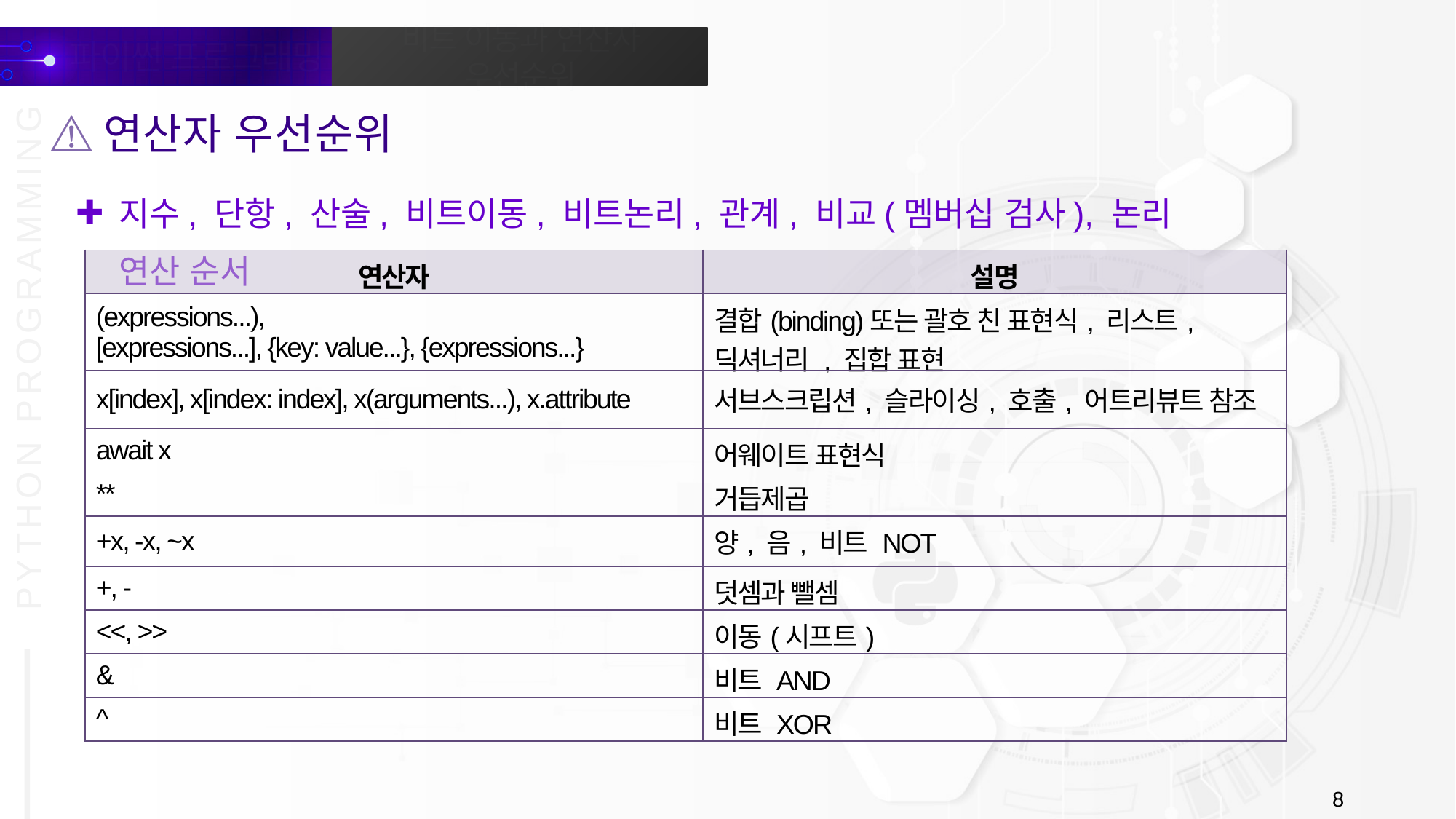

연산자 우선순위
지수, 단항, 산술, 비트이동, 비트논리, 관계, 비교(멤버십 검사), 논리 연산 순서
| 연산자 | 설명 |
| --- | --- |
| (expressions...), [expressions...], {key: value...}, {expressions...} | 결합(binding)또는 괄호 친 표현식, 리스트,딕셔너리 , 집합 표현 |
| x[index], x[index: index], x(arguments...), x.attribute | 서브스크립션, 슬라이싱, 호출, 어트리뷰트 참조 |
| await x | 어웨이트 표현식 |
| \*\* | 거듭제곱 |
| +x, -x, ~x | 양, 음, 비트 NOT |
| +, - | 덧셈과 뺄셈 |
| <<, >> | 이동(시프트) |
| & | 비트 AND |
| ^ | 비트 XOR |
8